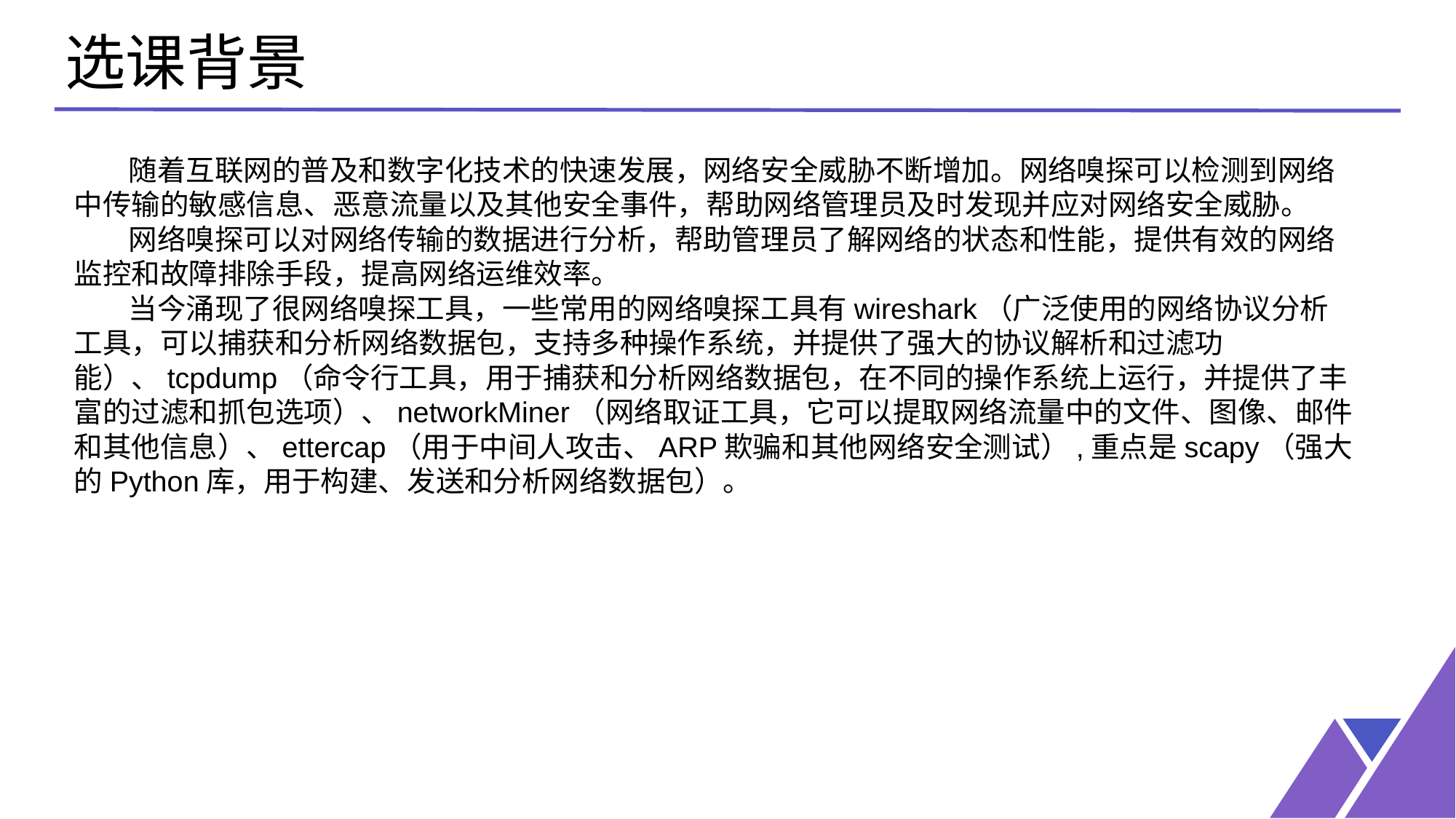

选课背景
随着互联网的普及和数字化技术的快速发展，网络安全威胁不断增加。网络嗅探可以检测到网络中传输的敏感信息、恶意流量以及其他安全事件，帮助网络管理员及时发现并应对网络安全威胁。
网络嗅探可以对网络传输的数据进行分析，帮助管理员了解网络的状态和性能，提供有效的网络监控和故障排除手段，提高网络运维效率。
当今涌现了很网络嗅探工具，一些常用的网络嗅探工具有wireshark（广泛使用的网络协议分析工具，可以捕获和分析网络数据包，支持多种操作系统，并提供了强大的协议解析和过滤功能）、tcpdump（命令行工具，用于捕获和分析网络数据包，在不同的操作系统上运行，并提供了丰富的过滤和抓包选项）、networkMiner（网络取证工具，它可以提取网络流量中的文件、图像、邮件和其他信息）、ettercap（用于中间人攻击、ARP欺骗和其他网络安全测试）,重点是scapy（强大的Python库，用于构建、发送和分析网络数据包）。
选题背景选题背景